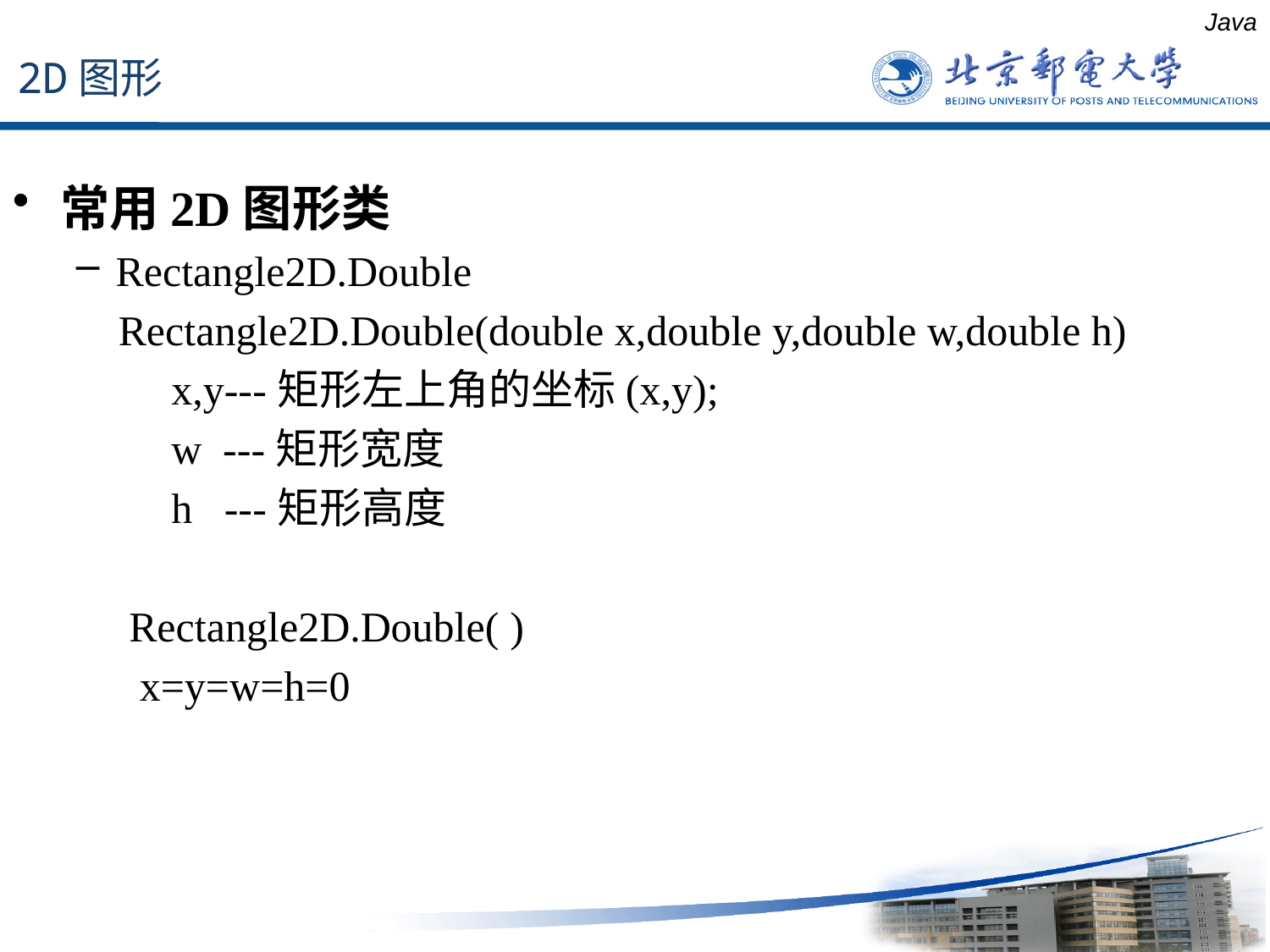

2D图形
Java
常用2D图形类
Rectangle2D.Double
    Rectangle2D.Double(double x,double y,double w,double h)
         x,y---矩形左上角的坐标(x,y);
         w  ---矩形宽度
         h   ---矩形高度

     Rectangle2D.Double( )
      x=y=w=h=0